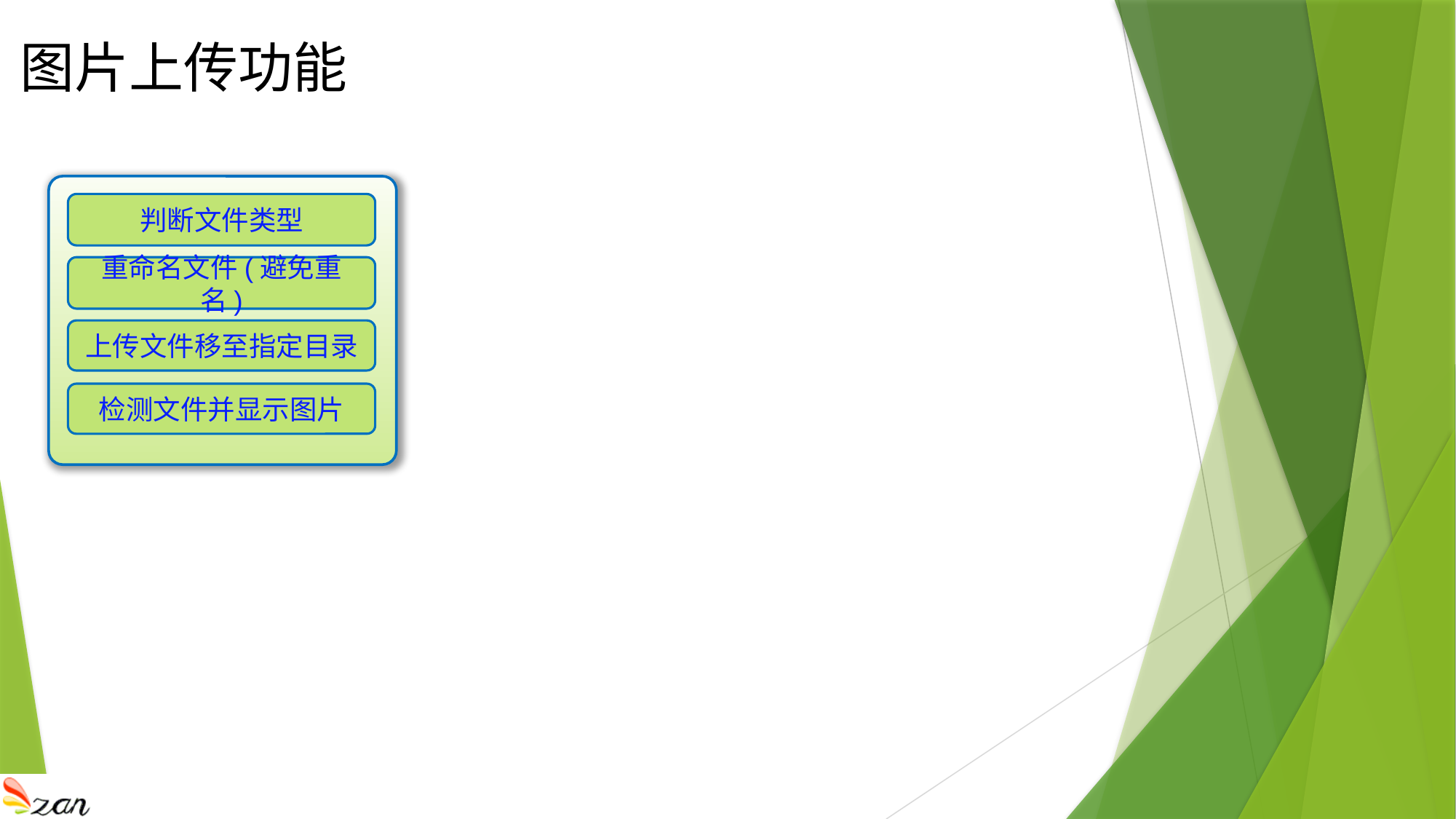

# 图片上传功能

判断文件类型
重命名文件(避免重名)
上传文件移至指定目录
检测文件并显示图片